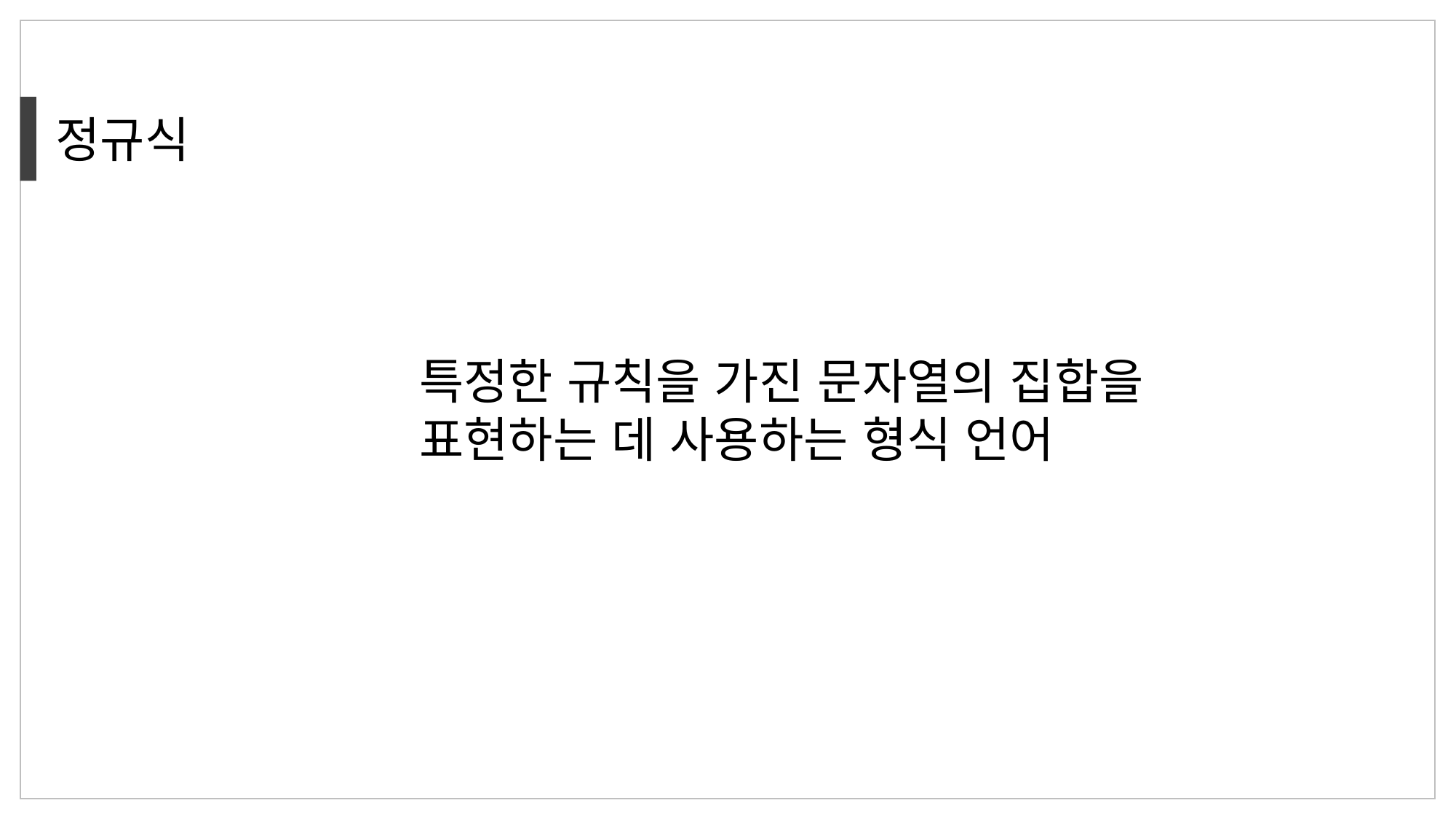

정규식
특정한 규칙을 가진 문자열의 집합을
표현하는 데 사용하는 형식 언어